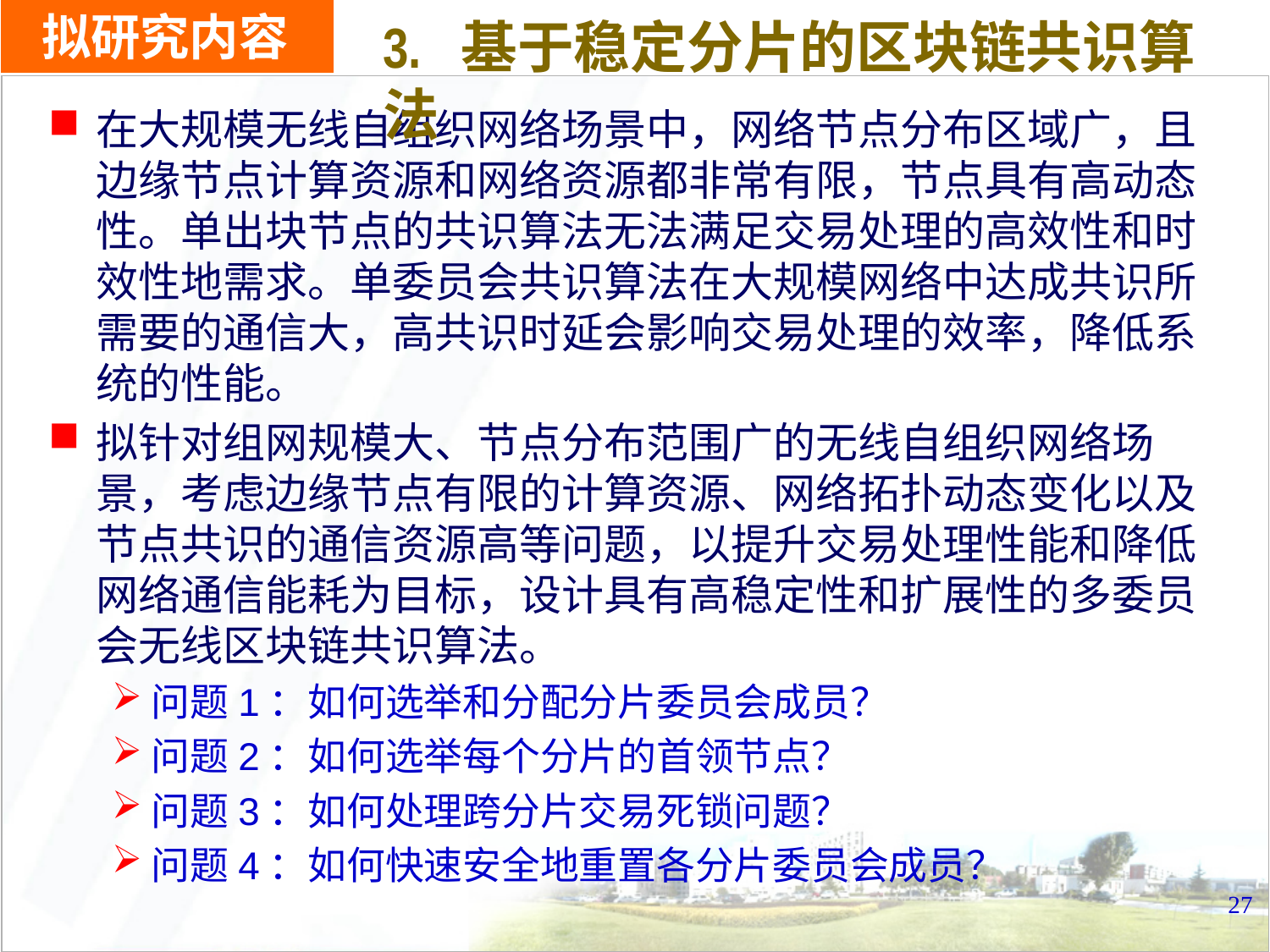

# 拟研究内容
3.  基于稳定分片的区块链共识算法

在大规模无线自组织网络场景中，网络节点分布区域广，且边缘节点计算资源和网络资源都非常有限，节点具有高动态性。单出块节点的共识算法无法满足交易处理的高效性和时效性地需求。单委员会共识算法在大规模网络中达成共识所需要的通信大，高共识时延会影响交易处理的效率，降低系统的性能。
拟针对组网规模大、节点分布范围广的无线自组织网络场景，考虑边缘节点有限的计算资源、网络拓扑动态变化以及节点共识的通信资源高等问题，以提升交易处理性能和降低网络通信能耗为目标，设计具有高稳定性和扩展性的多委员会无线区块链共识算法。
问题1：如何选举和分配分片委员会成员？
问题2：如何选举每个分片的首领节点？
问题3：如何处理跨分片交易死锁问题？
问题4：如何快速安全地重置各分片委员会成员？

27